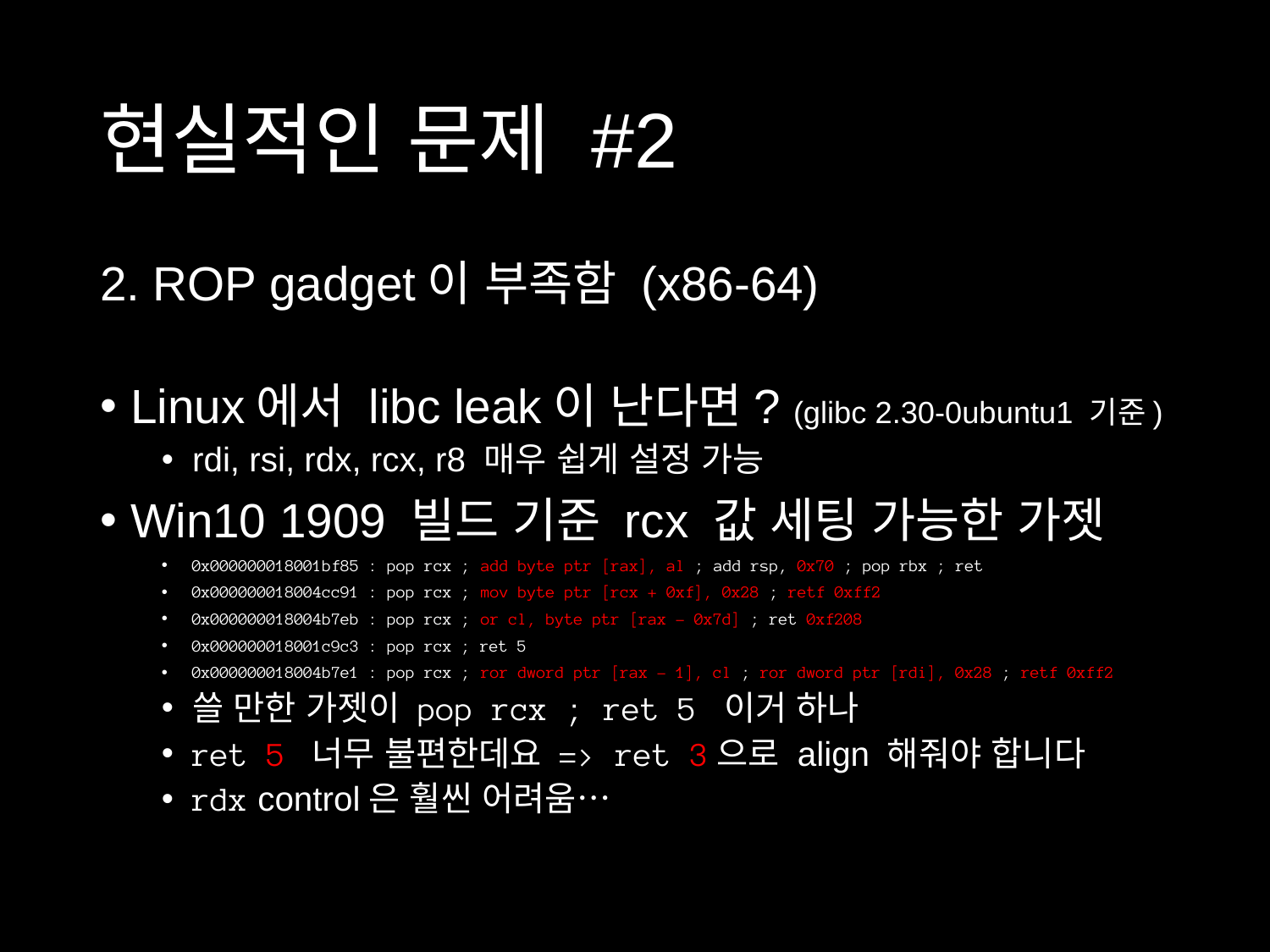

# 현실적인 문제 #2
2. ROP gadget이 부족함 (x86-64)

Linux에서 libc leak이 난다면? (glibc 2.30-0ubuntu1 기준)
rdi, rsi, rdx, rcx, r8 매우 쉽게 설정 가능
Win10 1909 빌드 기준 rcx 값 세팅 가능한 가젯
0x000000018001bf85 : pop rcx ; add byte ptr [rax], al ; add rsp, 0x70 ; pop rbx ; ret
0x000000018004cc91 : pop rcx ; mov byte ptr [rcx + 0xf], 0x28 ; retf 0xff2
0x000000018004b7eb : pop rcx ; or cl, byte ptr [rax - 0x7d] ; ret 0xf208
0x000000018001c9c3 : pop rcx ; ret 5
0x000000018004b7e1 : pop rcx ; ror dword ptr [rax - 1], cl ; ror dword ptr [rdi], 0x28 ; retf 0xff2
쓸 만한 가젯이 pop rcx ; ret 5 이거 하나
ret 5 너무 불편한데요 => ret 3으로 align 해줘야 합니다
rdx control은 훨씬 어려움…